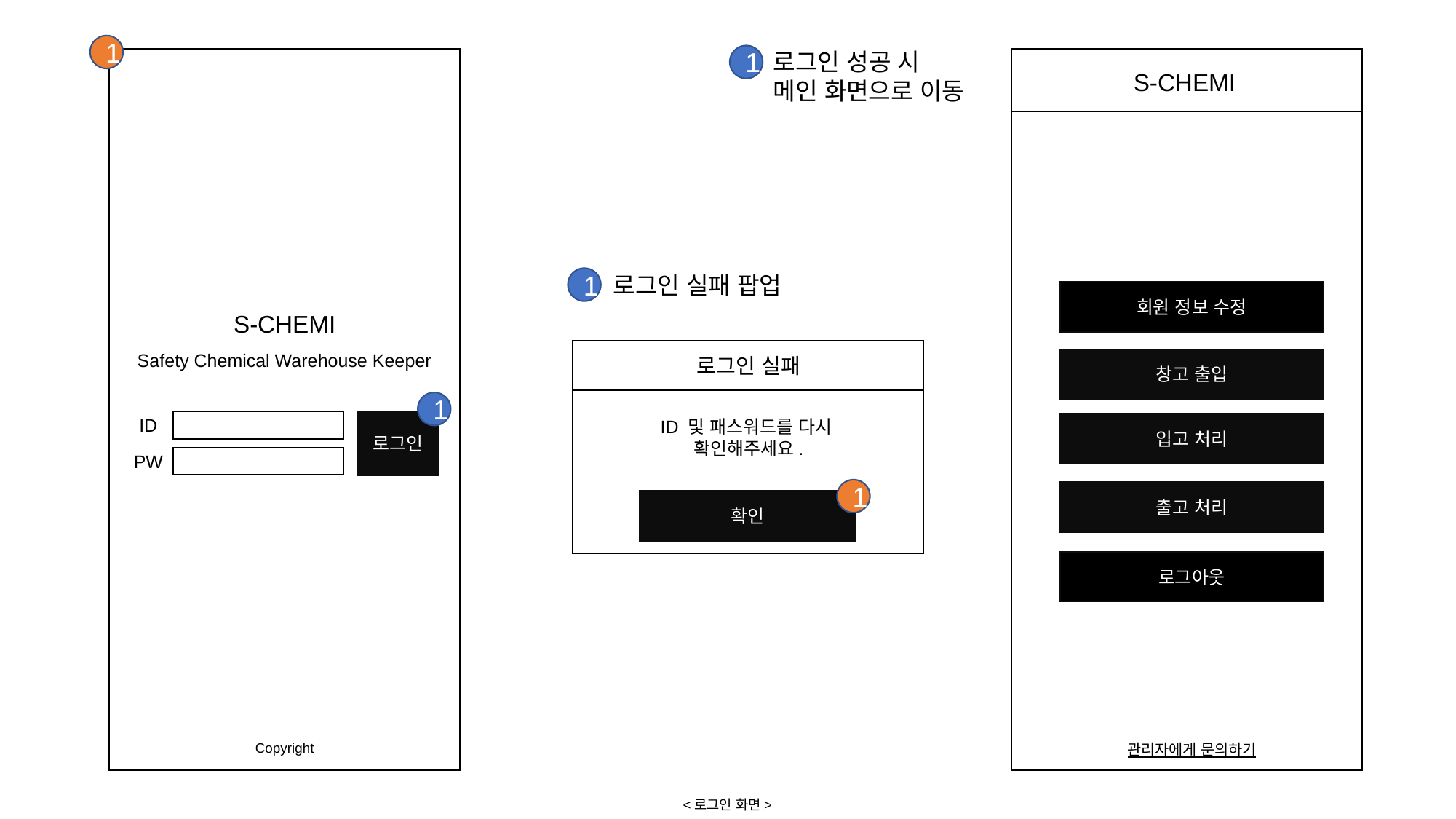

1
로그인 성공 시
메인 화면으로 이동
1

S-CHEMI
로그인 실패 팝업
1
회원 정보 수정
S-CHEMI

Safety Chemical Warehouse Keeper
로그인 실패
창고 출입
1
ID
ID 및 패스워드를 다시
확인해주세요.

로그인
입고 처리
PW

1
출고 처리
확인
로그아웃
Copyright
관리자에게 문의하기
<로그인 화면>